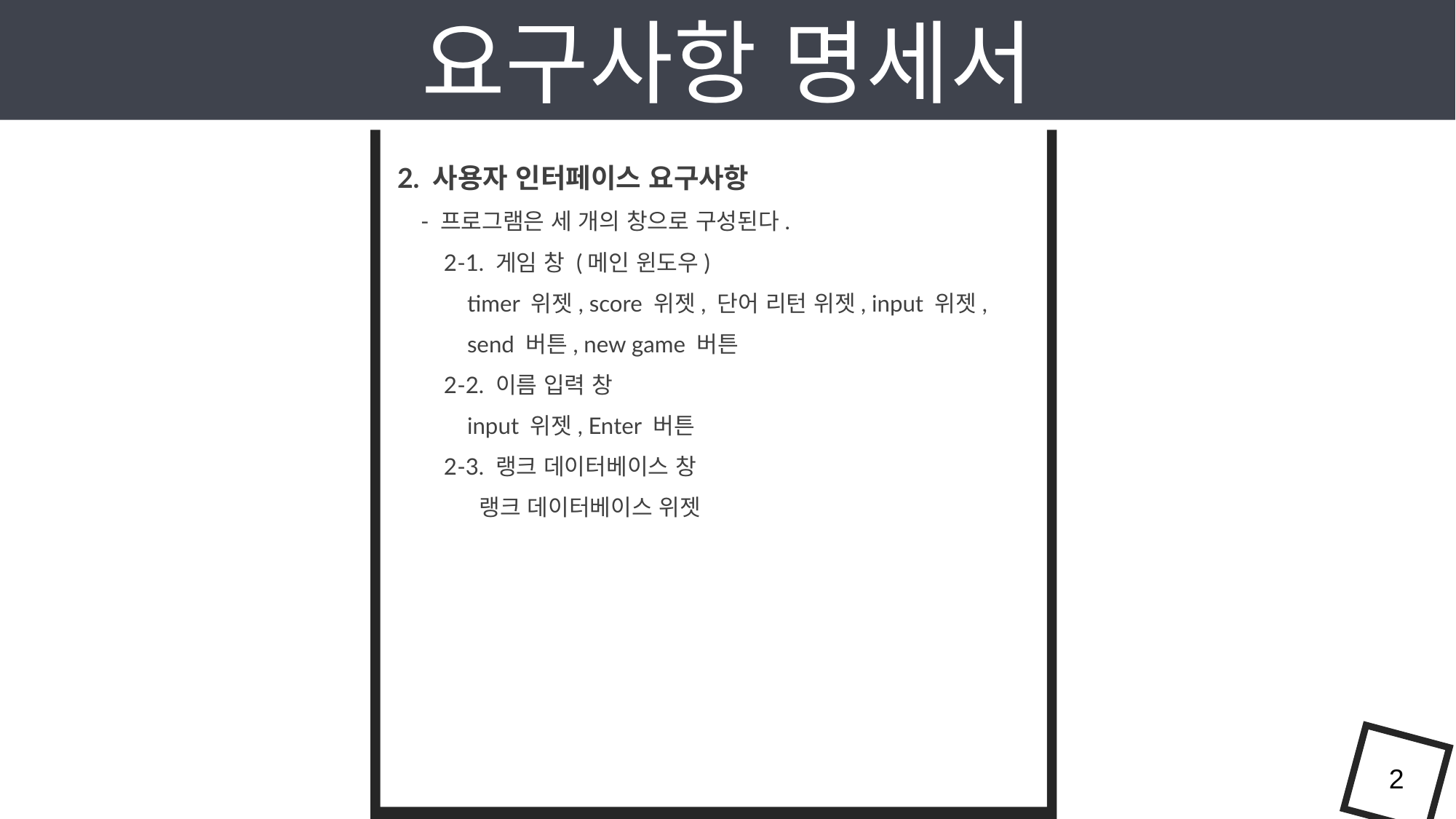

요구사항 명세서

2. 사용자 인터페이스 요구사항
    - 프로그램은 세 개의 창으로 구성된다.
        2-1. 게임 창 (메인 윈도우)
            timer 위젯, score 위젯, 단어 리턴 위젯, input 위젯,
            send 버튼, new game 버튼
        2-2. 이름 입력 창
            input 위젯, Enter 버튼
        2-3. 랭크 데이터베이스 창
            랭크 데이터베이스 위젯